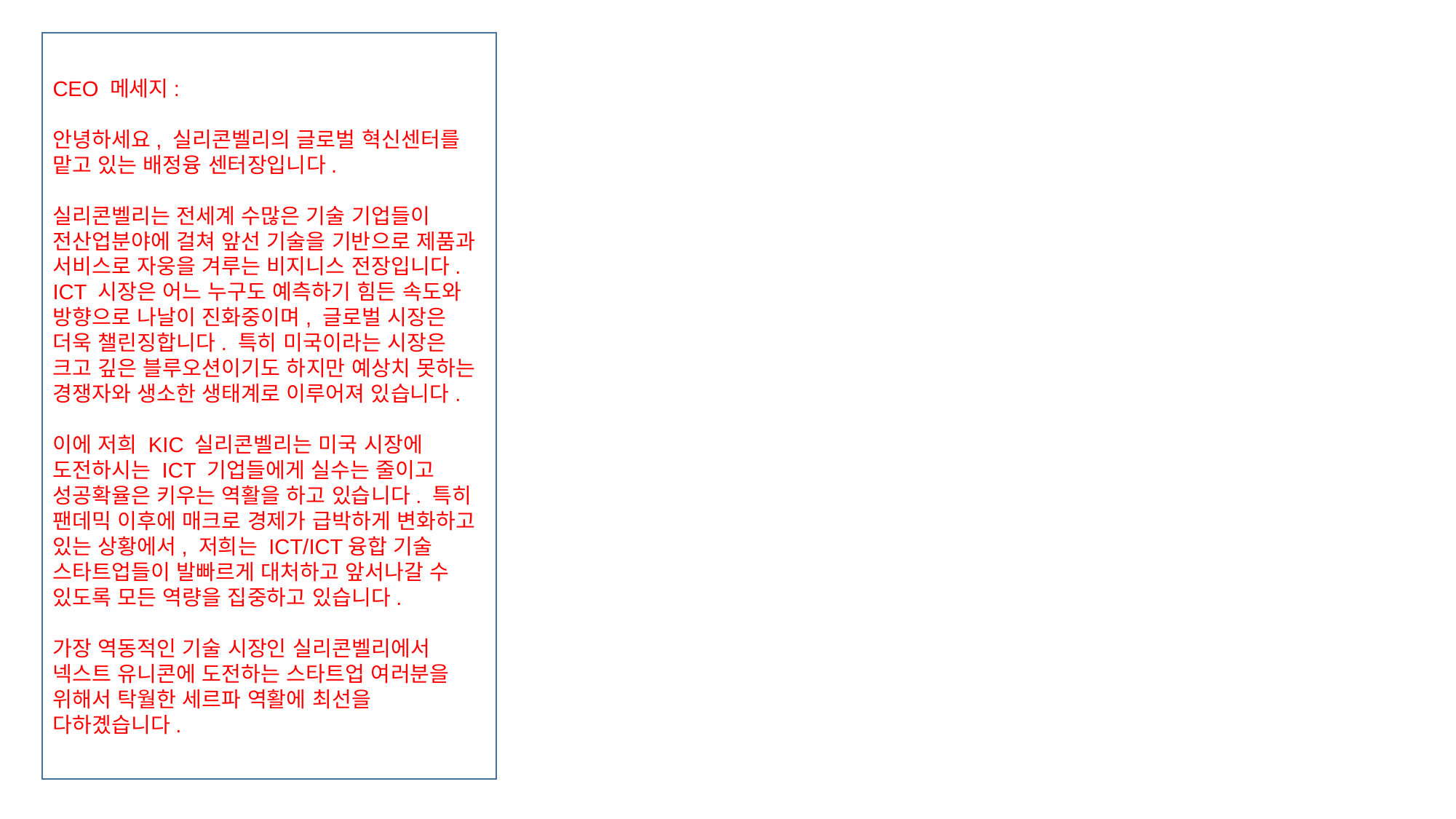

CEO 메세지:

안녕하세요, 실리콘벨리의 글로벌 혁신센터를 맡고 있는 배정융 센터장입니다.

실리콘벨리는 전세계 수많은 기술 기업들이 전산업분야에 걸쳐 앞선 기술을 기반으로 제품과 서비스로 자웅을 겨루는 비지니스 전장입니다. ICT 시장은 어느 누구도 예측하기 힘든 속도와 방향으로 나날이 진화중이며, 글로벌 시장은 더욱 챌린징합니다. 특히 미국이라는 시장은 크고 깊은 블루오션이기도 하지만 예상치 못하는 경쟁자와 생소한 생태계로 이루어져 있습니다.

이에 저희 KIC 실리콘벨리는 미국 시장에 도전하시는 ICT 기업들에게 실수는 줄이고 성공확율은 키우는 역활을 하고 있습니다. 특히 팬데믹 이후에 매크로 경제가 급박하게 변화하고 있는 상황에서, 저희는 ICT/ICT융합 기술 스타트업들이 발빠르게 대처하고 앞서나갈 수 있도록 모든 역량을 집중하고 있습니다.

가장 역동적인 기술 시장인 실리콘벨리에서 넥스트 유니콘에 도전하는 스타트업 여러분을 위해서 탁월한 세르파 역활에 최선을 다하곘습니다.